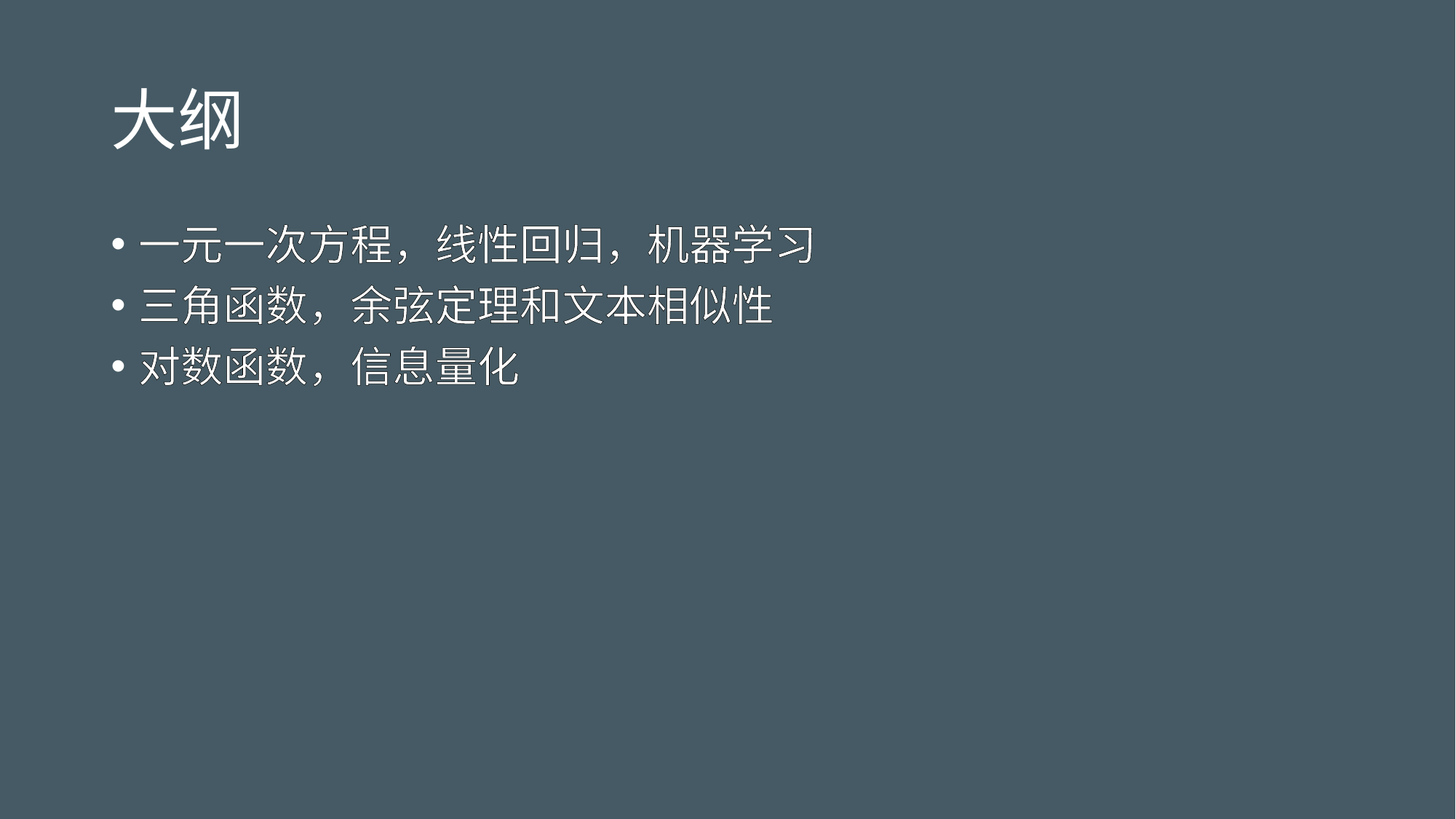

# 大纲
一元一次方程，线性回归，机器学习
三角函数，余弦定理和文本相似性
对数函数，信息量化